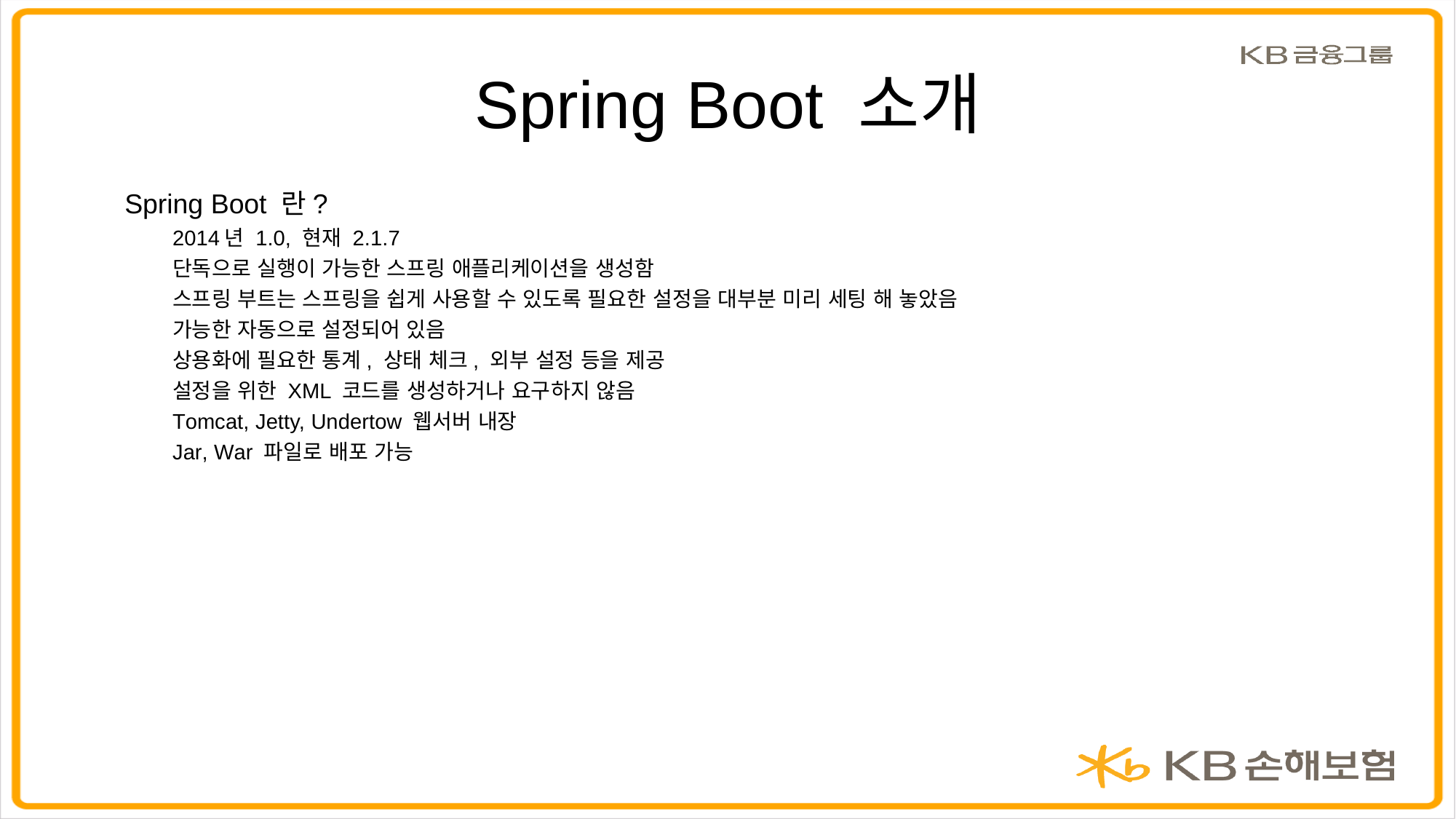

# Spring Boot 소개
Spring Boot 란?
2014년 1.0, 현재 2.1.7
단독으로 실행이 가능한 스프링 애플리케이션을 생성함
스프링 부트는 스프링을 쉽게 사용할 수 있도록 필요한 설정을 대부분 미리 세팅 해 놓았음
가능한 자동으로 설정되어 있음
상용화에 필요한 통계, 상태 체크, 외부 설정 등을 제공
설정을 위한 XML 코드를 생성하거나 요구하지 않음
Tomcat, Jetty, Undertow 웹서버 내장
Jar, War 파일로 배포 가능